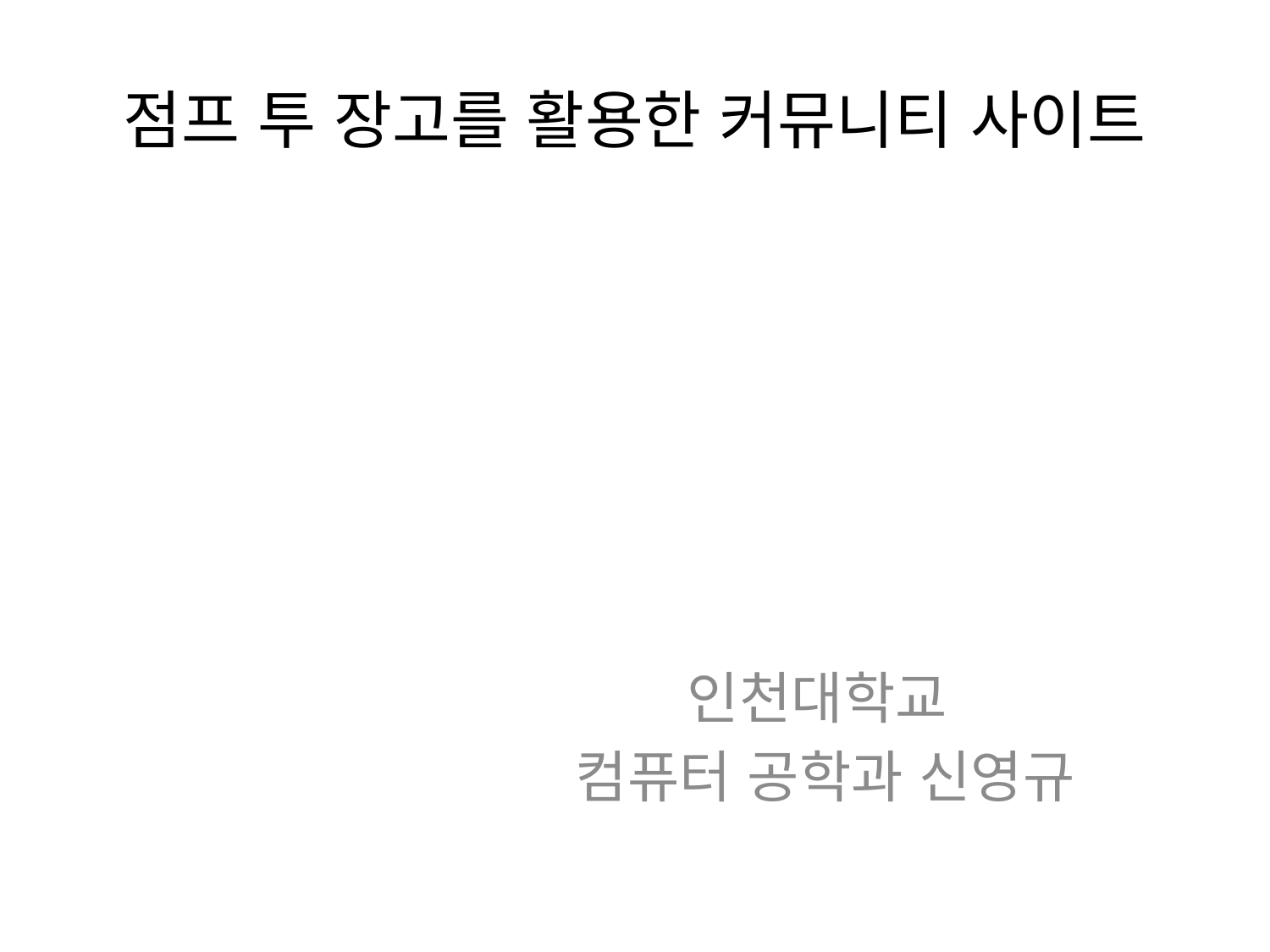

# 점프 투 장고를 활용한 커뮤니티 사이트
인천대학교
컴퓨터 공학과 신영규